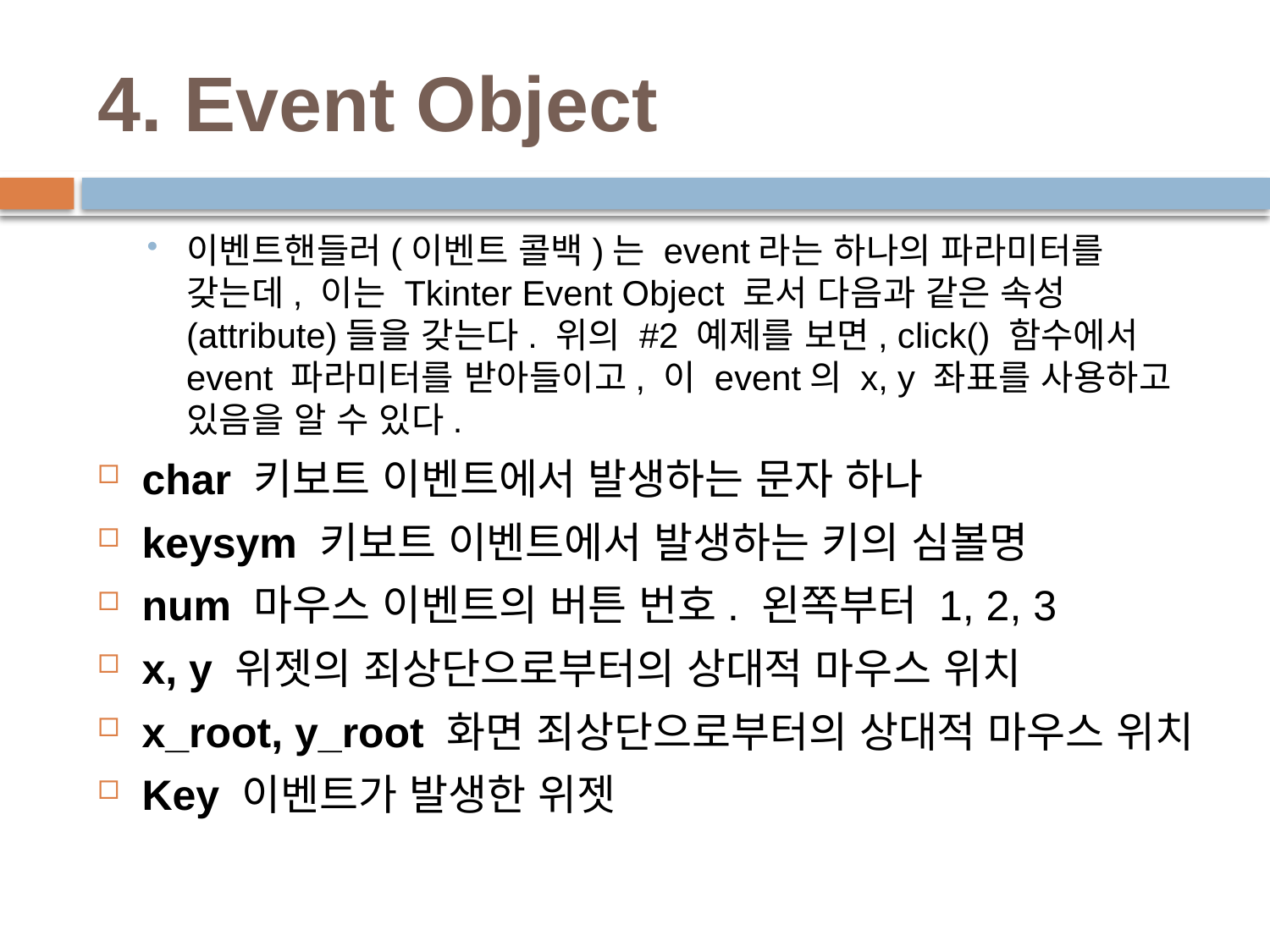

# 4. Event Object
이벤트핸들러(이벤트 콜백)는 event라는 하나의 파라미터를 갖는데, 이는 Tkinter Event Object 로서 다음과 같은 속성(attribute)들을 갖는다. 위의 #2 예제를 보면, click() 함수에서 event 파라미터를 받아들이고, 이 event의 x, y 좌표를 사용하고 있음을 알 수 있다.
char 키보트 이벤트에서 발생하는 문자 하나
keysym 키보트 이벤트에서 발생하는 키의 심볼명
num 마우스 이벤트의 버튼 번호. 왼쪽부터 1, 2, 3
x, y 위젯의 죄상단으로부터의 상대적 마우스 위치
x_root, y_root 화면 죄상단으로부터의 상대적 마우스 위치
Key 이벤트가 발생한 위젯